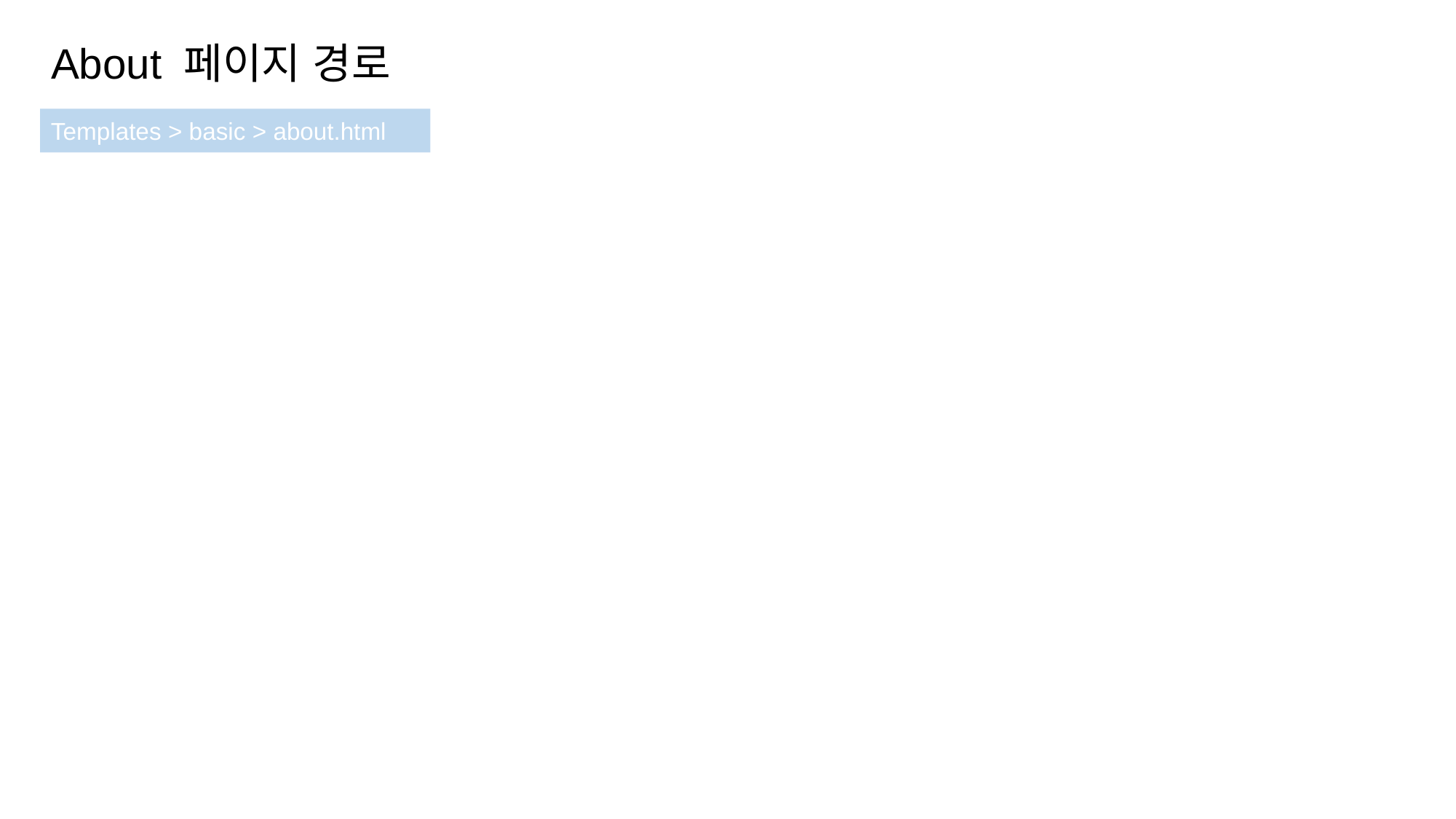

# About 페이지 경로
Templates > basic > about.html